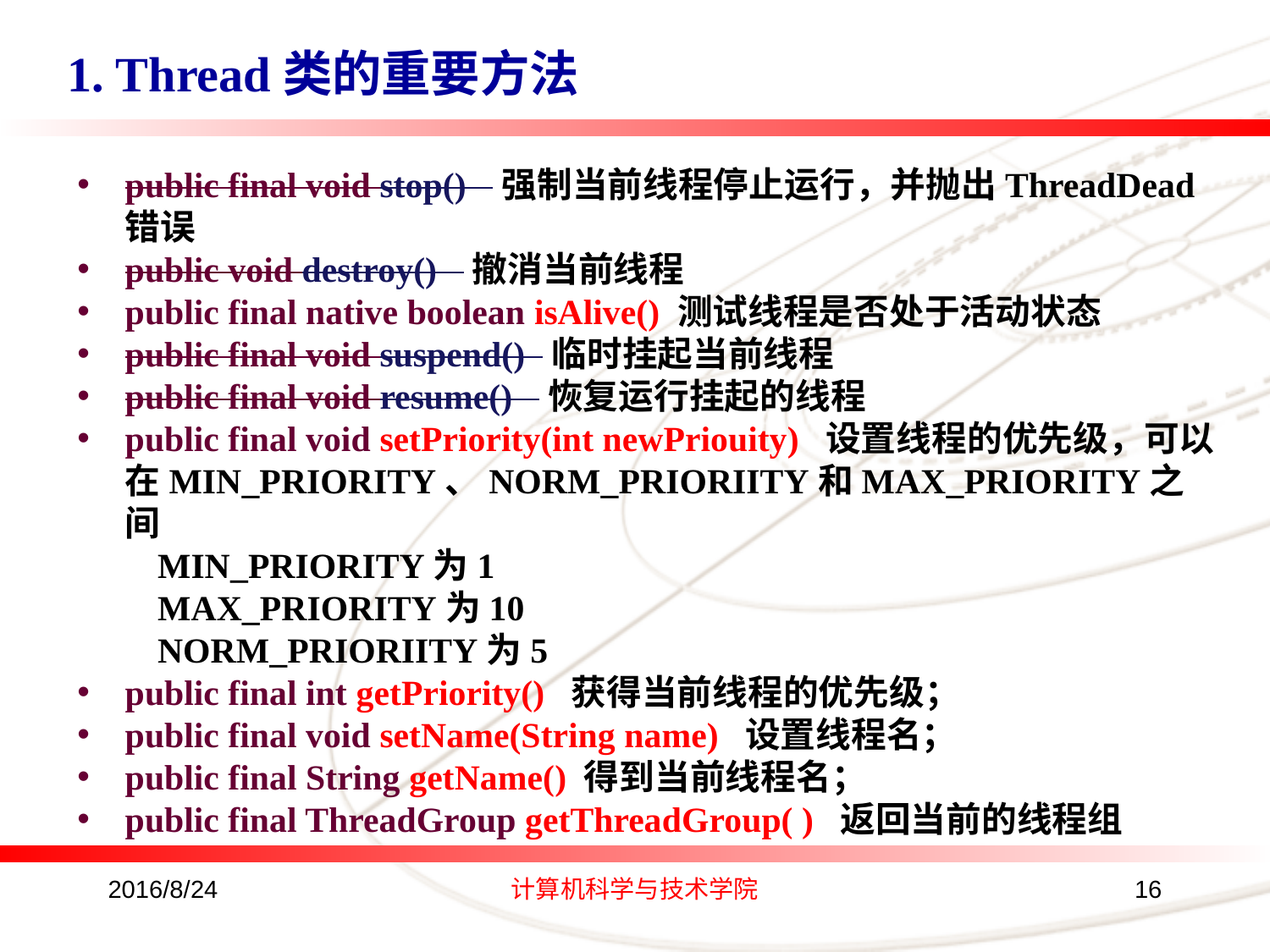

1. Thread类的重要方法
public final void stop()   强制当前线程停止运行，并抛出ThreadDead错误
public void destroy()   撤消当前线程
public final native boolean isAlive() 测试线程是否处于活动状态
public final void suspend()  临时挂起当前线程
public final void resume()   恢复运行挂起的线程
public final void setPriority(int newPriouity)  设置线程的优先级，可以在MIN_PRIORITY、NORM_PRIORIITY和MAX_PRIORITY之间
         MIN_PRIORITY为1
         MAX_PRIORITY为10
         NORM_PRIORIITY为5
public final int getPriority()  获得当前线程的优先级；
public final void setName(String name)  设置线程名；
public final String getName() 得到当前线程名；
public final ThreadGroup getThreadGroup( )  返回当前的线程组
2016/8/24
计算机科学与技术学院
16